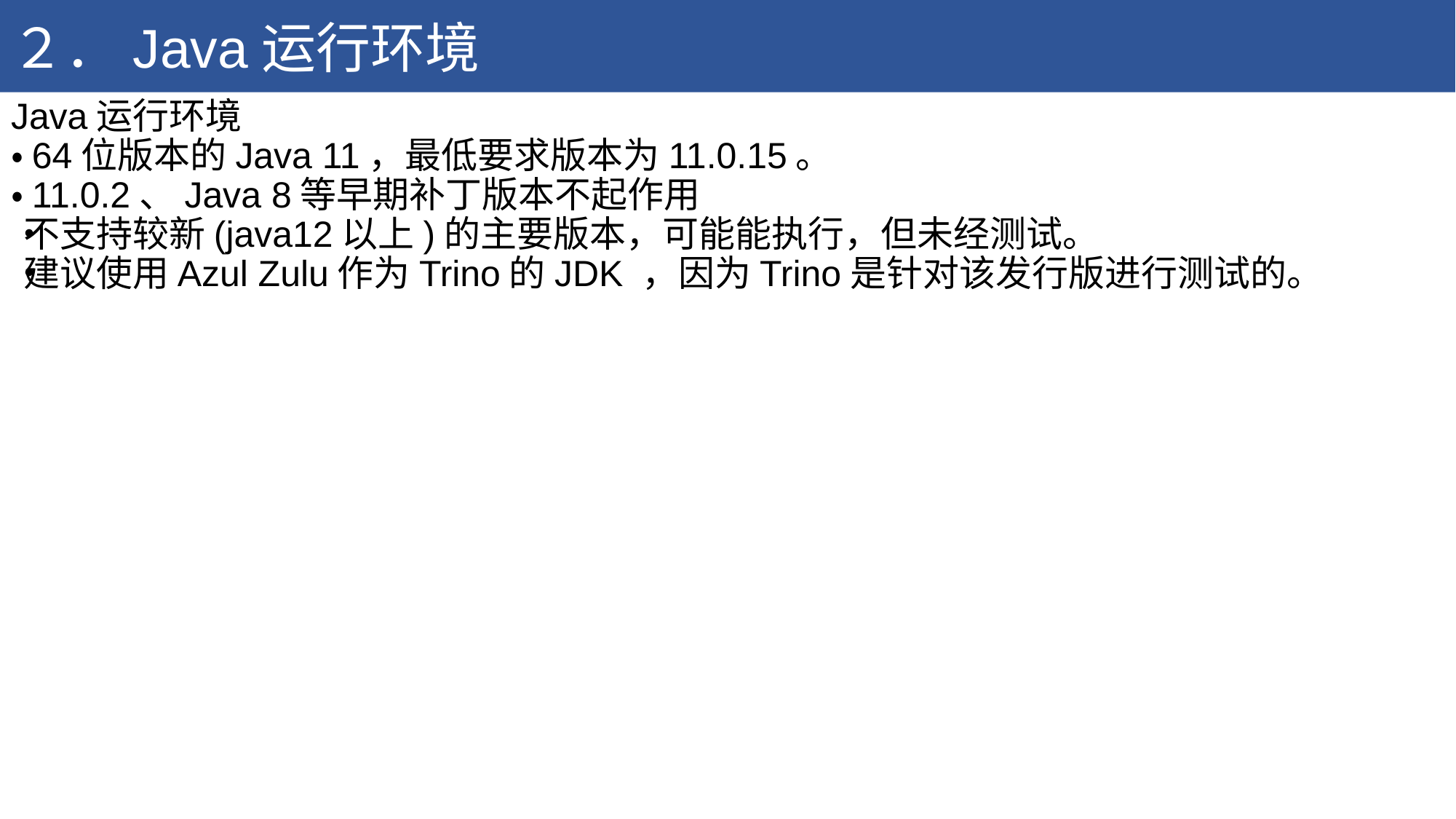

２．Java运行环境
# Java运行环境 ・64位版本的Java 11，最低要求版本为11.0.15。 ・11.0.2、Java 8等早期补丁版本不起作用 ・不支持较新(java12以上)的主要版本，可能能执行，但未经测试。 ・建议使用Azul Zulu作为Trino的JDK ，因为Trino是针对该发行版进行测试的。